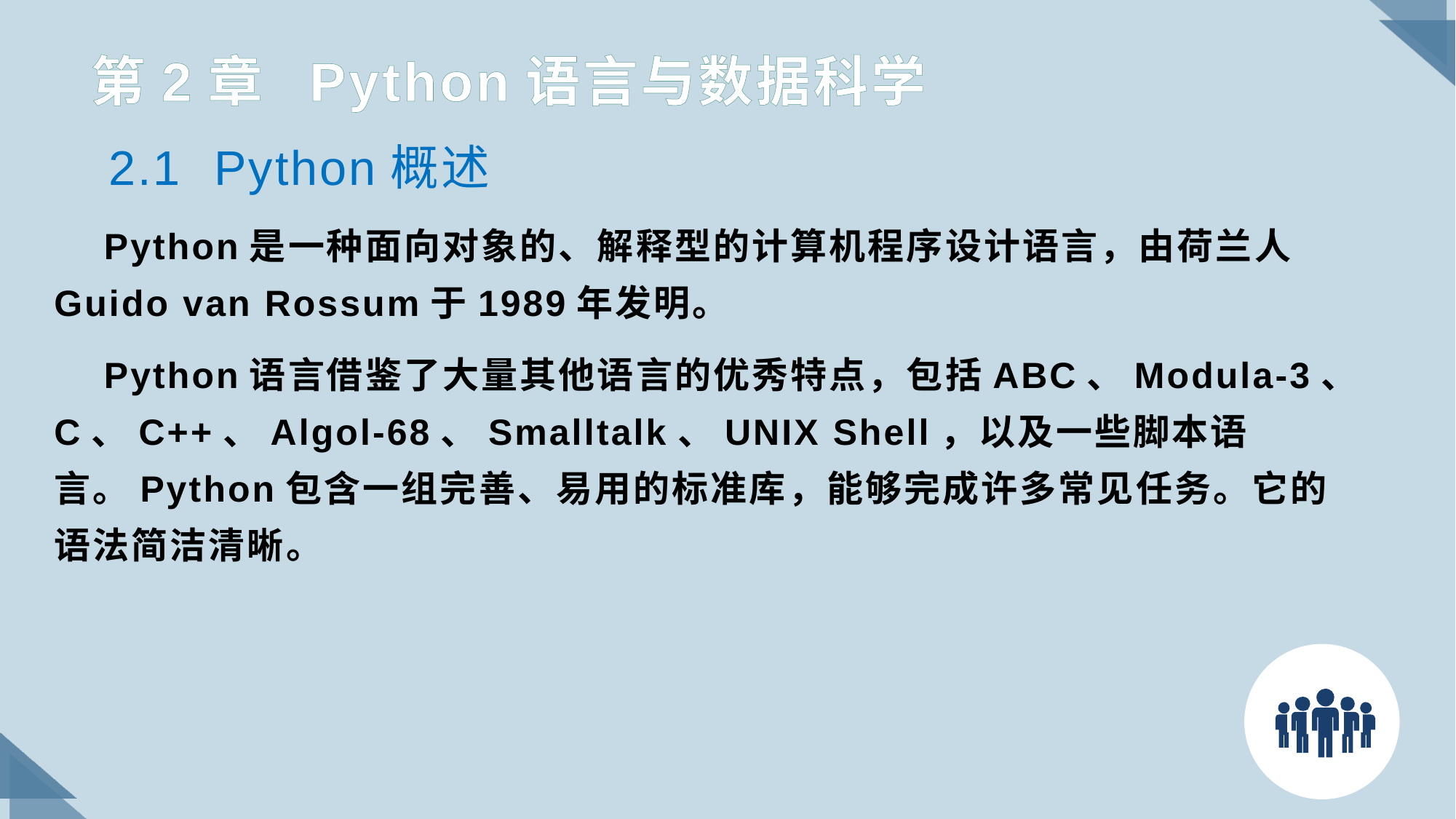

# 第2章  Python语言与数据科学
2.1  Python概述
    Python是一种面向对象的、解释型的计算机程序设计语言，由荷兰人Guido van Rossum于1989年发明。
    Python语言借鉴了大量其他语言的优秀特点，包括ABC、Modula-3、C、C++、Algol-68、Smalltalk、UNIX Shell，以及一些脚本语言。Python包含一组完善、易用的标准库，能够完成许多常见任务。它的语法简洁清晰。